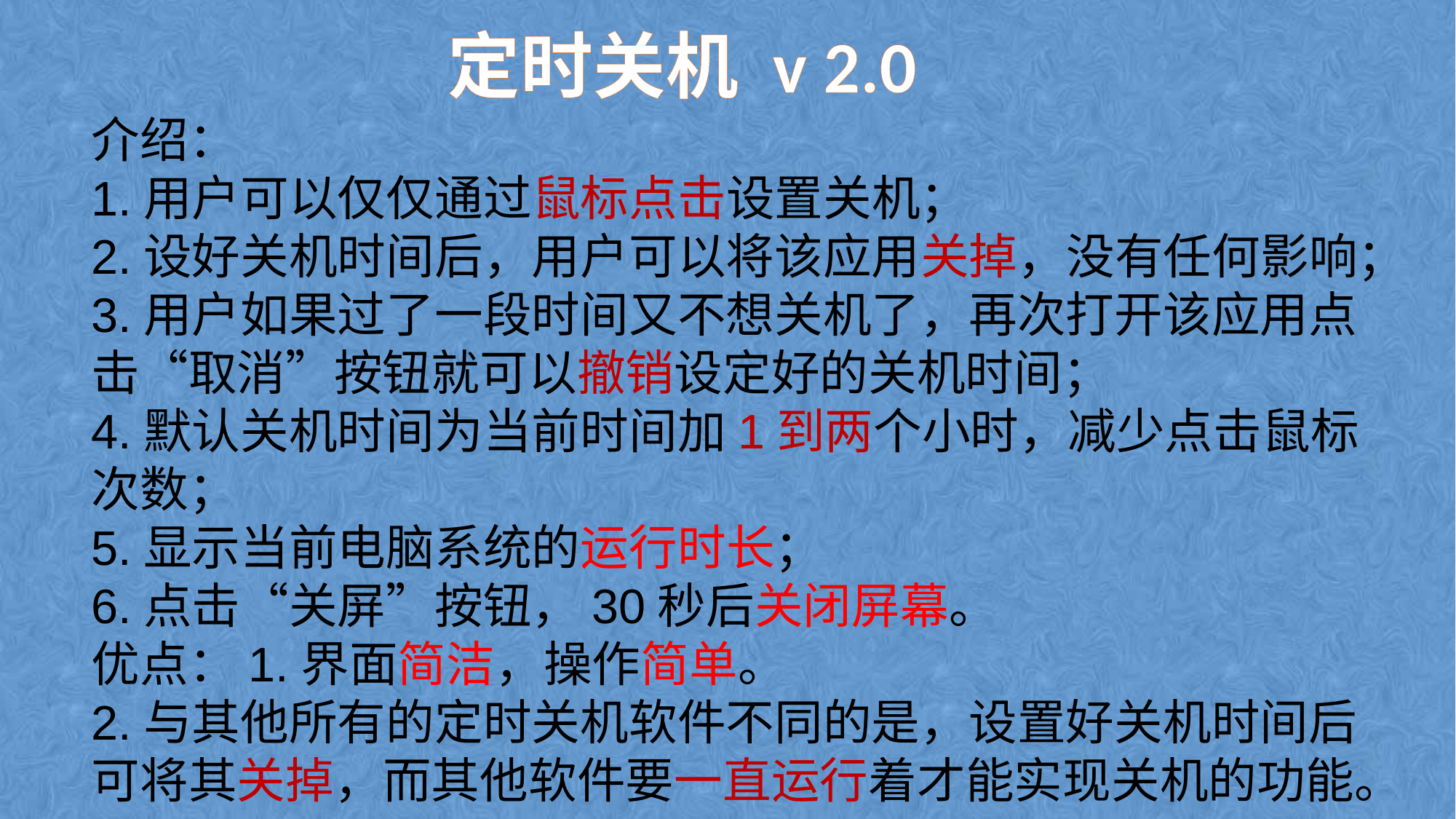

定时关机 v 2.0
介绍：
1.用户可以仅仅通过鼠标点击设置关机；
2.设好关机时间后，用户可以将该应用关掉，没有任何影响；
3.用户如果过了一段时间又不想关机了，再次打开该应用点击“取消”按钮就可以撤销设定好的关机时间；
4.默认关机时间为当前时间加1到两个小时，减少点击鼠标次数；
5.显示当前电脑系统的运行时长；
6.点击“关屏”按钮，30秒后关闭屏幕。
优点：1.界面简洁，操作简单。
2.与其他所有的定时关机软件不同的是，设置好关机时间后可将其关掉，而其他软件要一直运行着才能实现关机的功能。